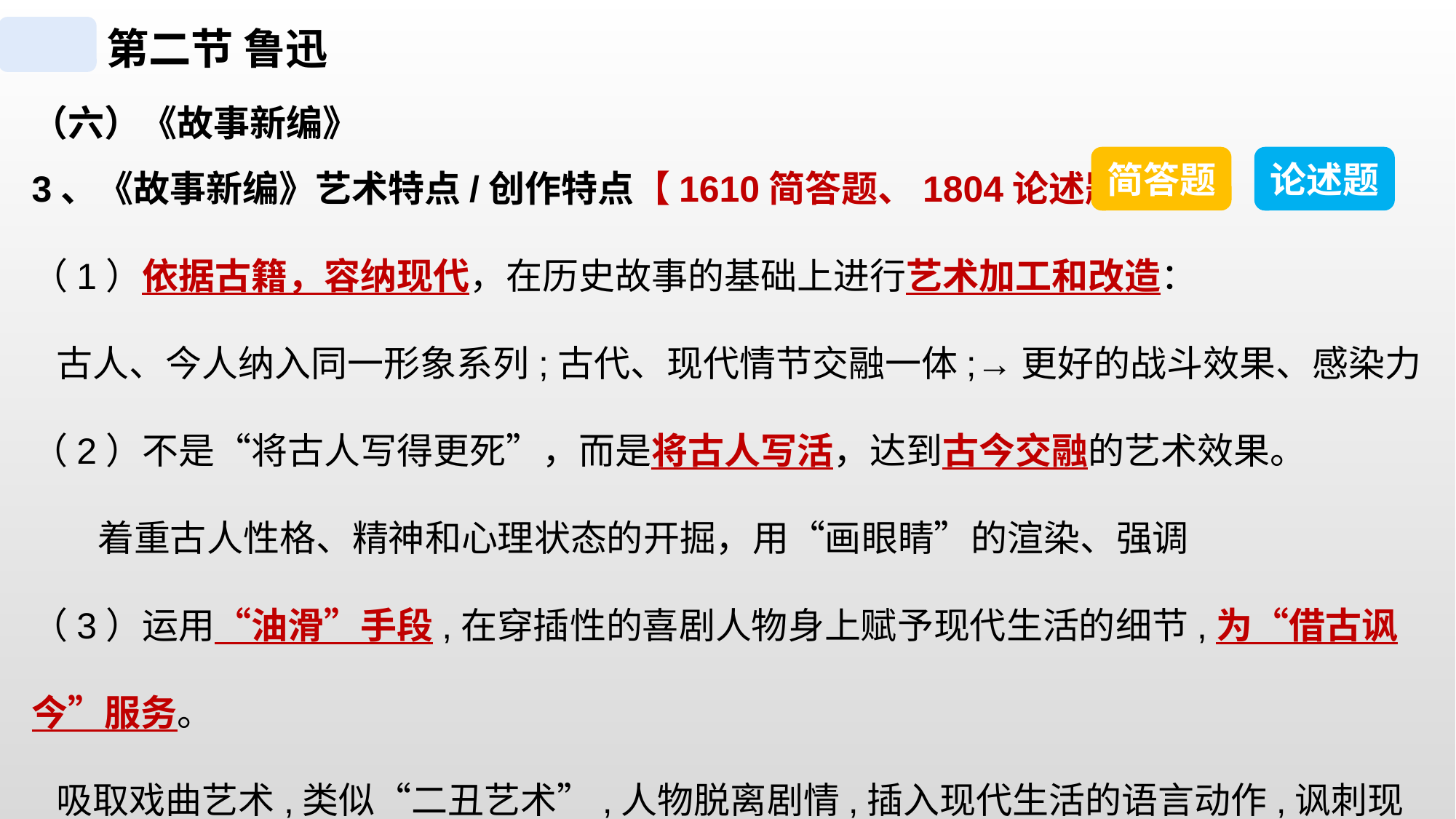

第二节 鲁迅
（六）《故事新编》
3、《故事新编》艺术特点/创作特点【1610简答题、1804论述题】
（1）依据古籍，容纳现代，在历史故事的基础上进行艺术加工和改造：
  古人、今人纳入同一形象系列;古代、现代情节交融一体;→更好的战斗效果、感染力
（2）不是“将古人写得更死”，而是将古人写活，达到古今交融的艺术效果。
       着重古人性格、精神和心理状态的开掘，用“画眼睛”的渲染、强调
（3）运用“油滑”手段,在穿插性的喜剧人物身上赋予现代生活的细节,为“借古讽今”服务。
  吸取戏曲艺术,类似“二丑艺术”,人物脱离剧情,插入现代生活的语言动作,讽刺现实。
简答题
论述题